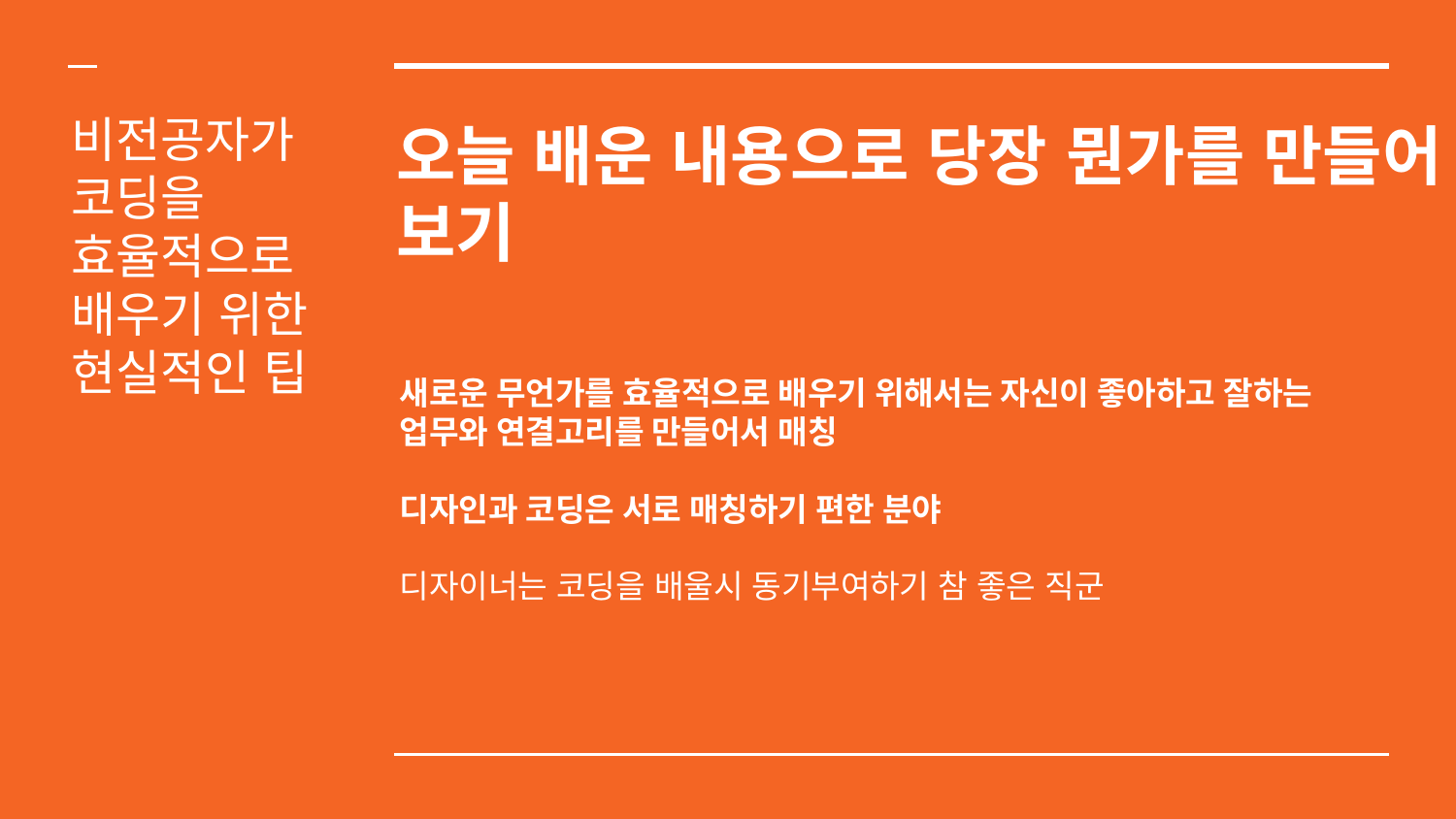

# 오늘 배운 내용으로 당장 뭔가를 만들어 보기
비전공자가
코딩을
효율적으로
배우기 위한 현실적인 팁
새로운 무언가를 효율적으로 배우기 위해서는 자신이 좋아하고 잘하는 업무와 연결고리를 만들어서 매칭

디자인과 코딩은 서로 매칭하기 편한 분야

디자이너는 코딩을 배울시 동기부여하기 참 좋은 직군